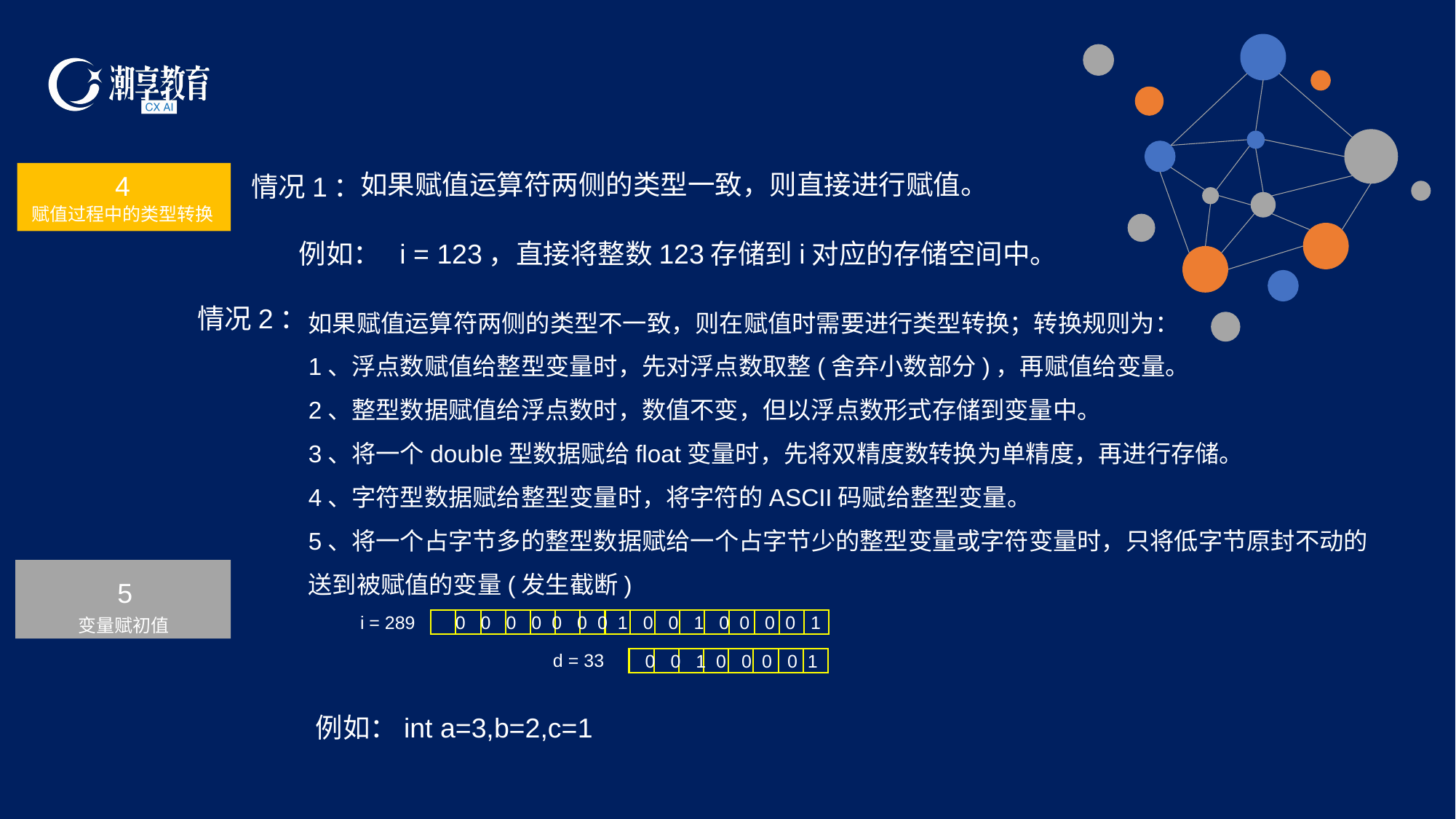

如果赋值运算符两侧的类型一致，则直接进行赋值。

4
赋值过程中的类型转换
情况1：
例如：  i = 123，直接将整数123存储到i对应的存储空间中。
如果赋值运算符两侧的类型不一致，则在赋值时需要进行类型转换；转换规则为：
1、浮点数赋值给整型变量时，先对浮点数取整(舍弃小数部分)，再赋值给变量。
2、整型数据赋值给浮点数时，数值不变，但以浮点数形式存储到变量中。
3、将一个double型数据赋给float变量时，先将双精度数转换为单精度，再进行存储。
4、字符型数据赋给整型变量时，将字符的ASCII码赋给整型变量。
5、将一个占字节多的整型数据赋给一个占字节少的整型变量或字符变量时，只将低字节原封不动的送到被赋值的变量(发生截断)

情况2：

5
变量赋初值
i = 289
0   0   0   0  0   0  0  1   0   0   1   0  0   0  0   1

d = 33
0   0   1  0   0  0   0  1

例如：int a=3,b=2,c=1